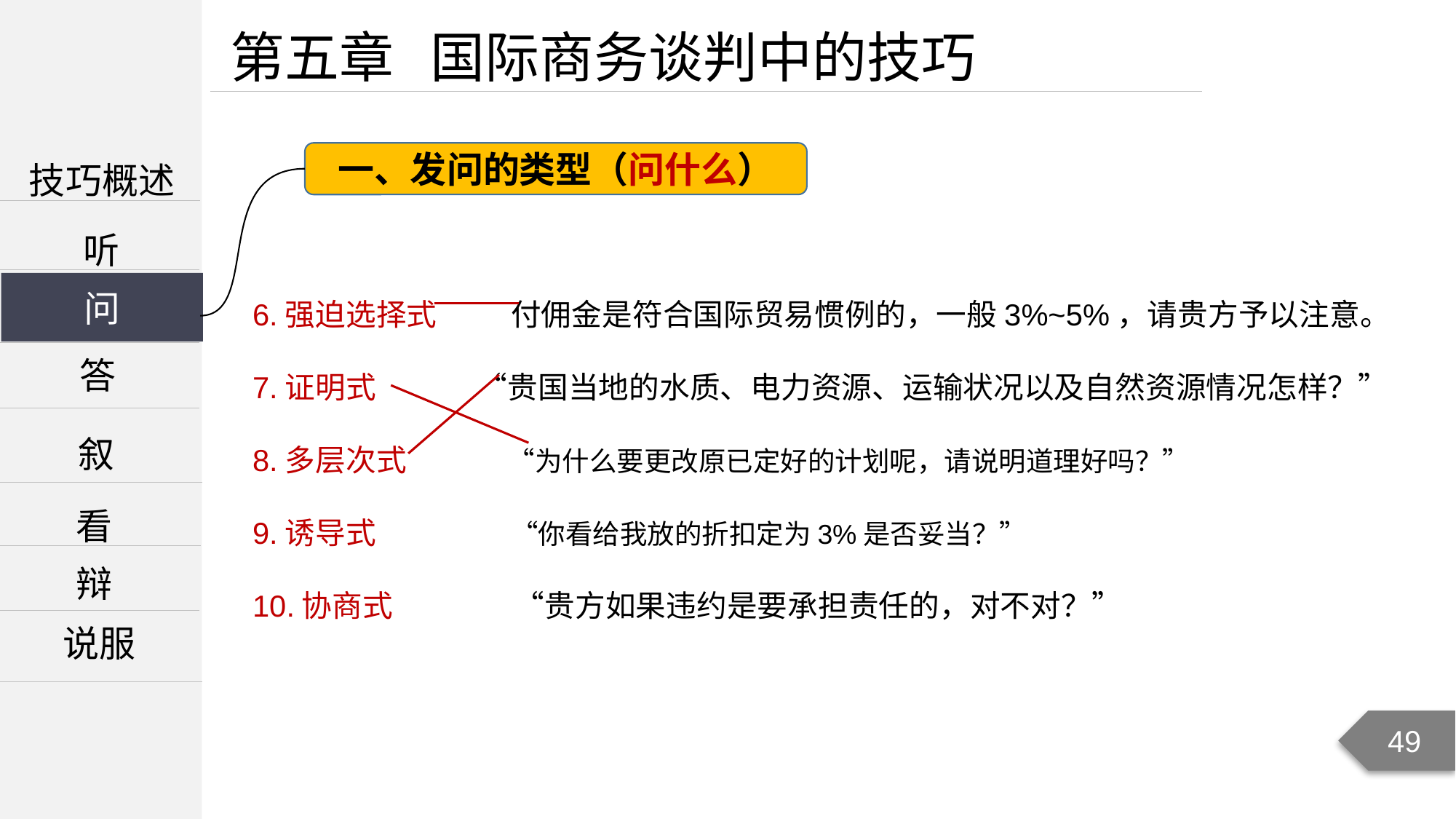

第五章   国际商务谈判中的技巧
技巧概述
一、发问的类型（问什么）
听
6.强迫选择式           付佣金是符合国际贸易惯例的，一般3%~5%，请贵方予以注意。
7.证明式               “贵国当地的水质、电力资源、运输状况以及自然资源情况怎样？”
8.多层次式               “为什么要更改原已定好的计划呢，请说明道理好吗？”
9.诱导式                    “你看给我放的折扣定为3%是否妥当？”
10.协商式                  “贵方如果违约是要承担责任的，对不对？”
问
问
答
叙
看
辩
说服
49